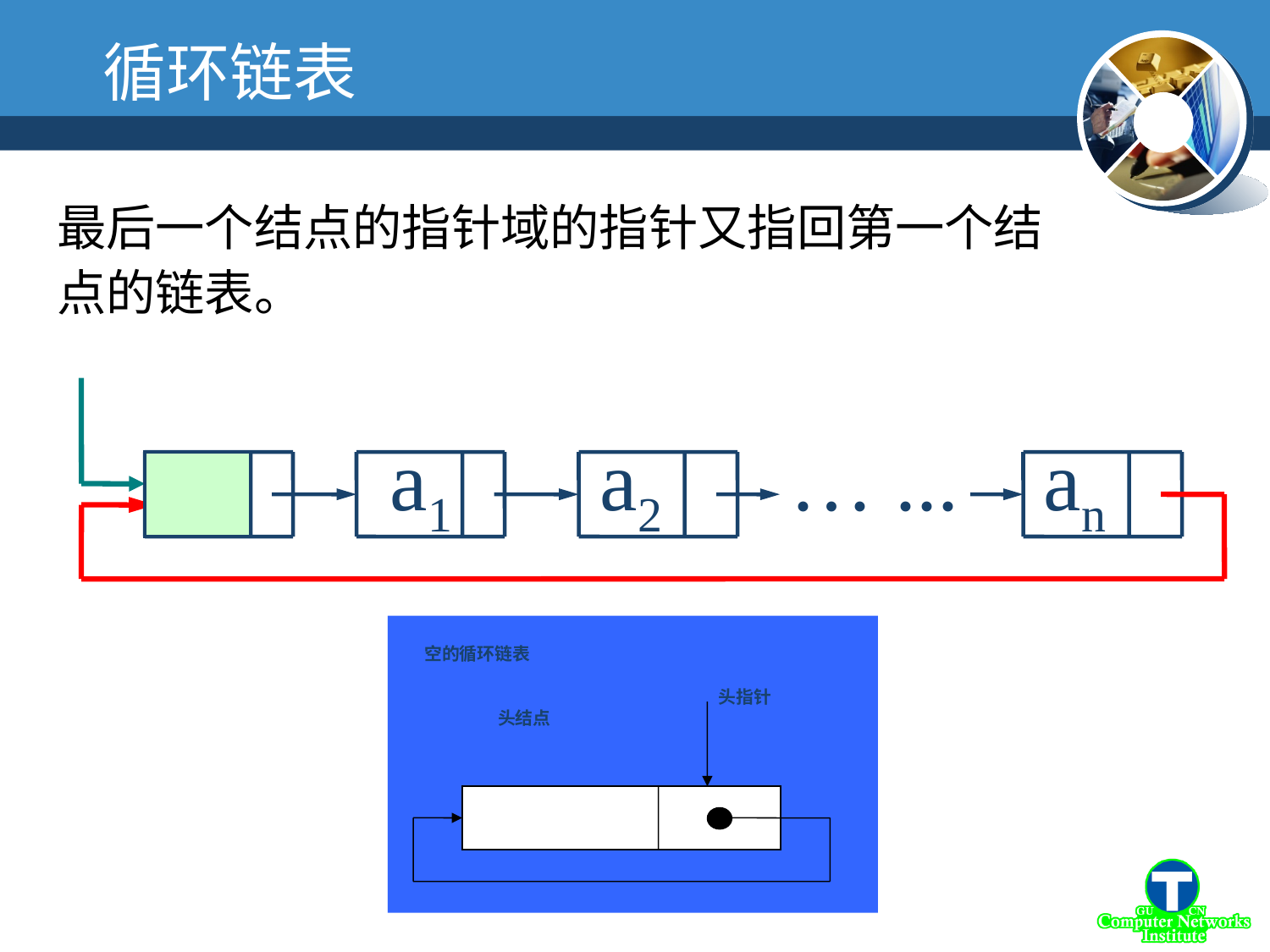

循环链表
最后一个结点的指针域的指针又指回第一个结点的链表。

   a1       a2      … ...    an

空的循环链表

头指针
头结点